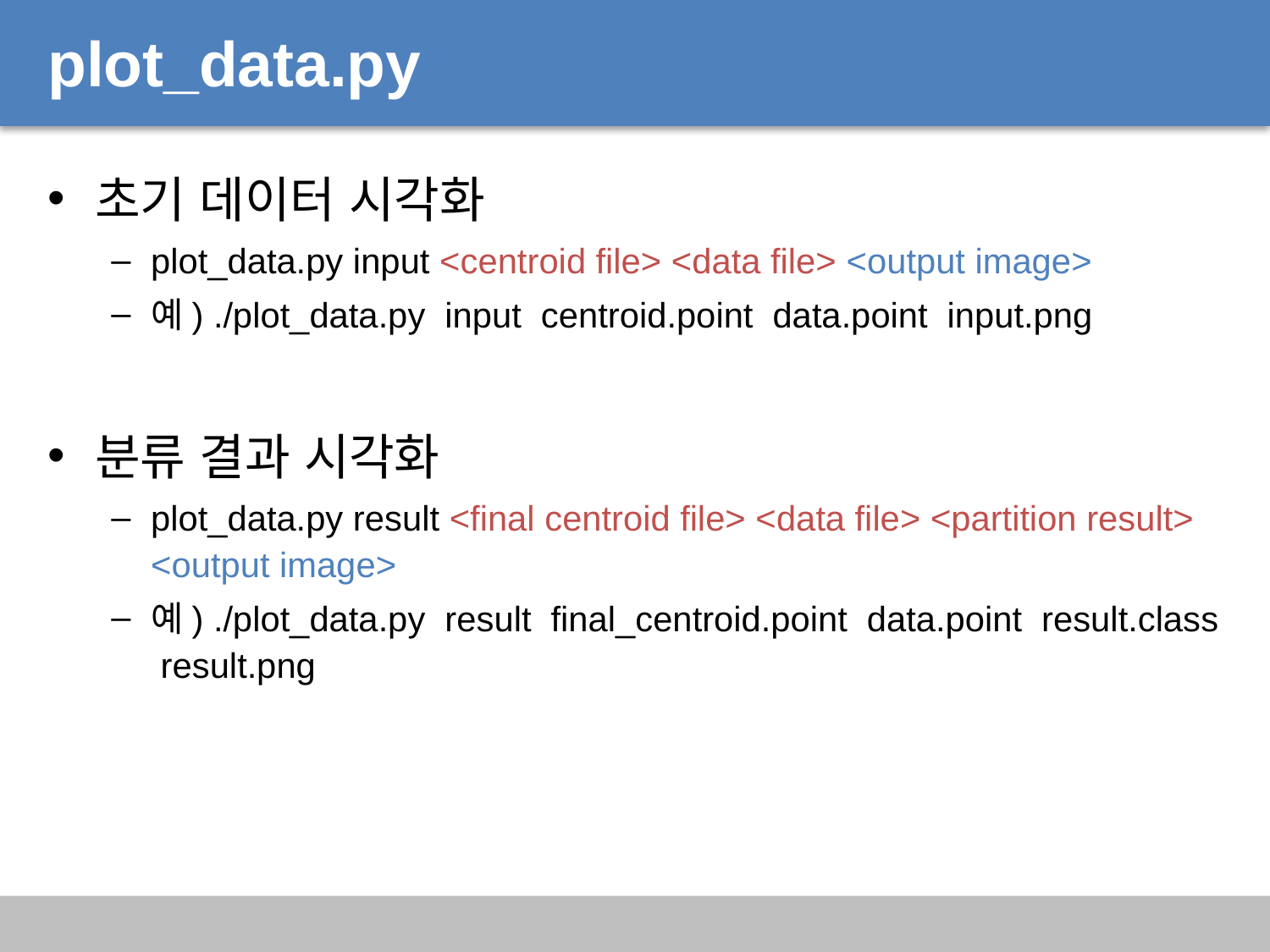

# plot_data.py
초기 데이터 시각화
plot_data.py input <centroid file> <data file> <output image>
예) ./plot_data.py  input  centroid.point  data.point  input.png

분류 결과 시각화
plot_data.py result <final centroid file> <data file> <partition result> <output image>
예) ./plot_data.py  result  final_centroid.point  data.point  result.class  result.png